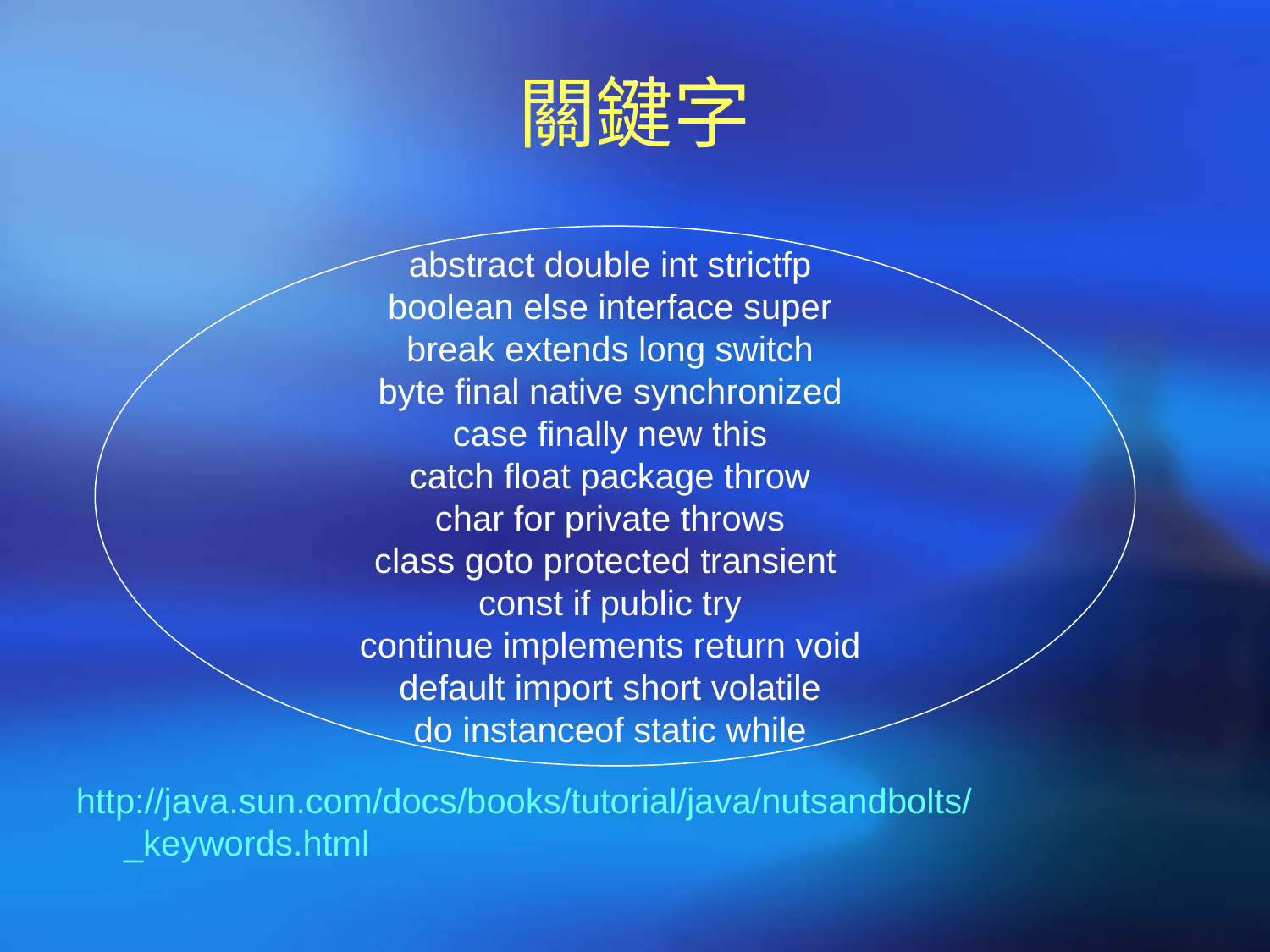

# 關鍵字

http://java.sun.com/docs/books/tutorial/java/nutsandbolts/_keywords.html
abstract double int strictfp
boolean else interface super
break extends long switch
byte final native synchronized
case finally new this
catch float package throw
char for private throws
class goto protected transient
const if public try
continue implements return void
default import short volatile
do instanceof static while